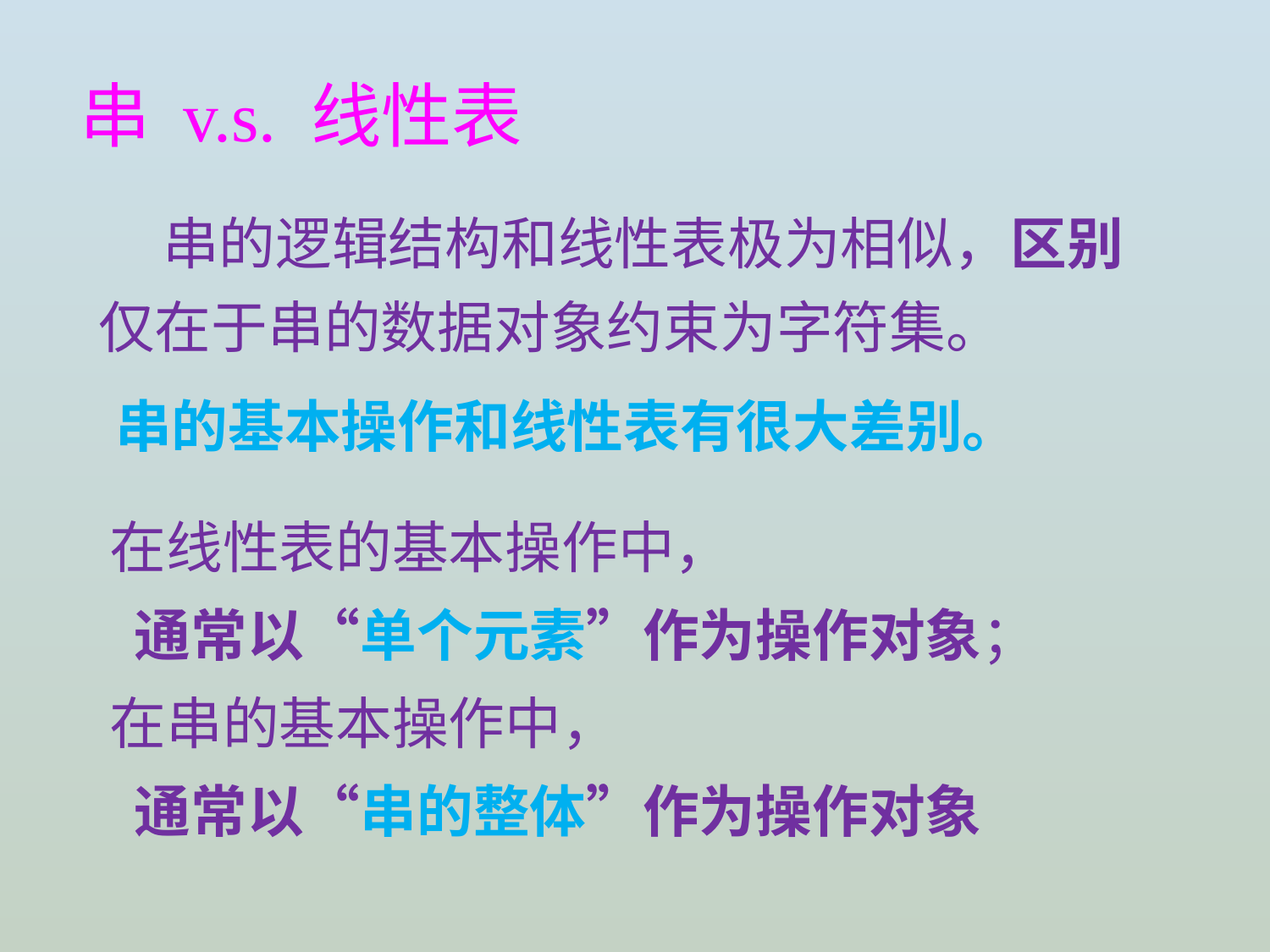

串 v.s. 线性表
    串的逻辑结构和线性表极为相似，区别
仅在于串的数据对象约束为字符集。
    串的基本操作和线性表有很大差别。
    在线性表的基本操作中，
       通常以“单个元素”作为操作对象；
    在串的基本操作中，
       通常以“串的整体”作为操作对象